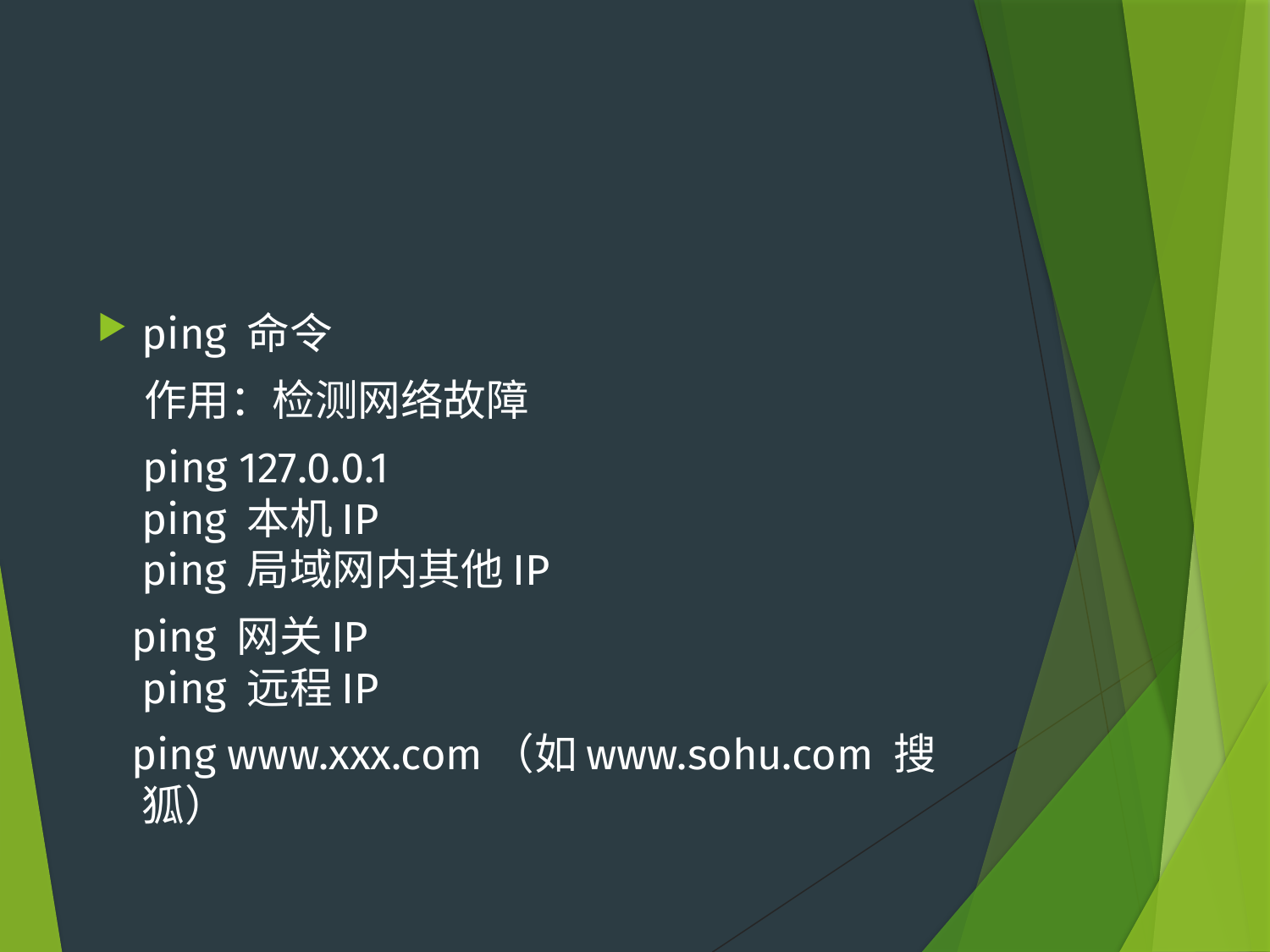

#
ping 命令
    作用：检测网络故障
    ping 127.0.0.1
ping 本机IP
ping 局域网内其他IP
   ping 网关IP
ping 远程IP
   ping www.xxx.com（如www.sohu.com 搜狐）